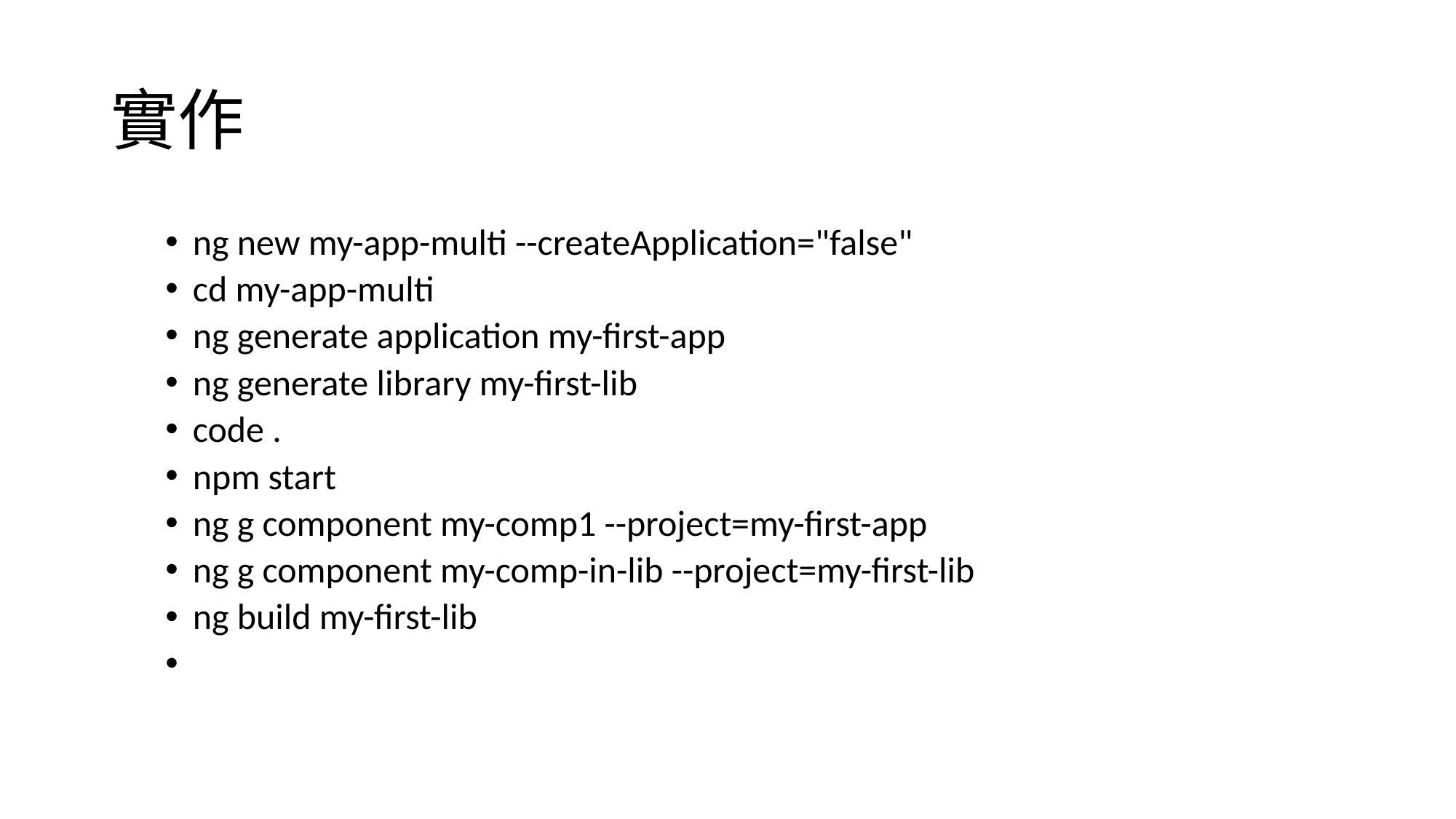

# 實作
ng new my-app-multi --createApplication="false"
cd my-app-multi
ng generate application my-first-app
ng generate library my-first-lib
code .
npm start
ng g component my-comp1 --project=my-first-app
ng g component my-comp-in-lib --project=my-first-lib
ng build my-first-lib